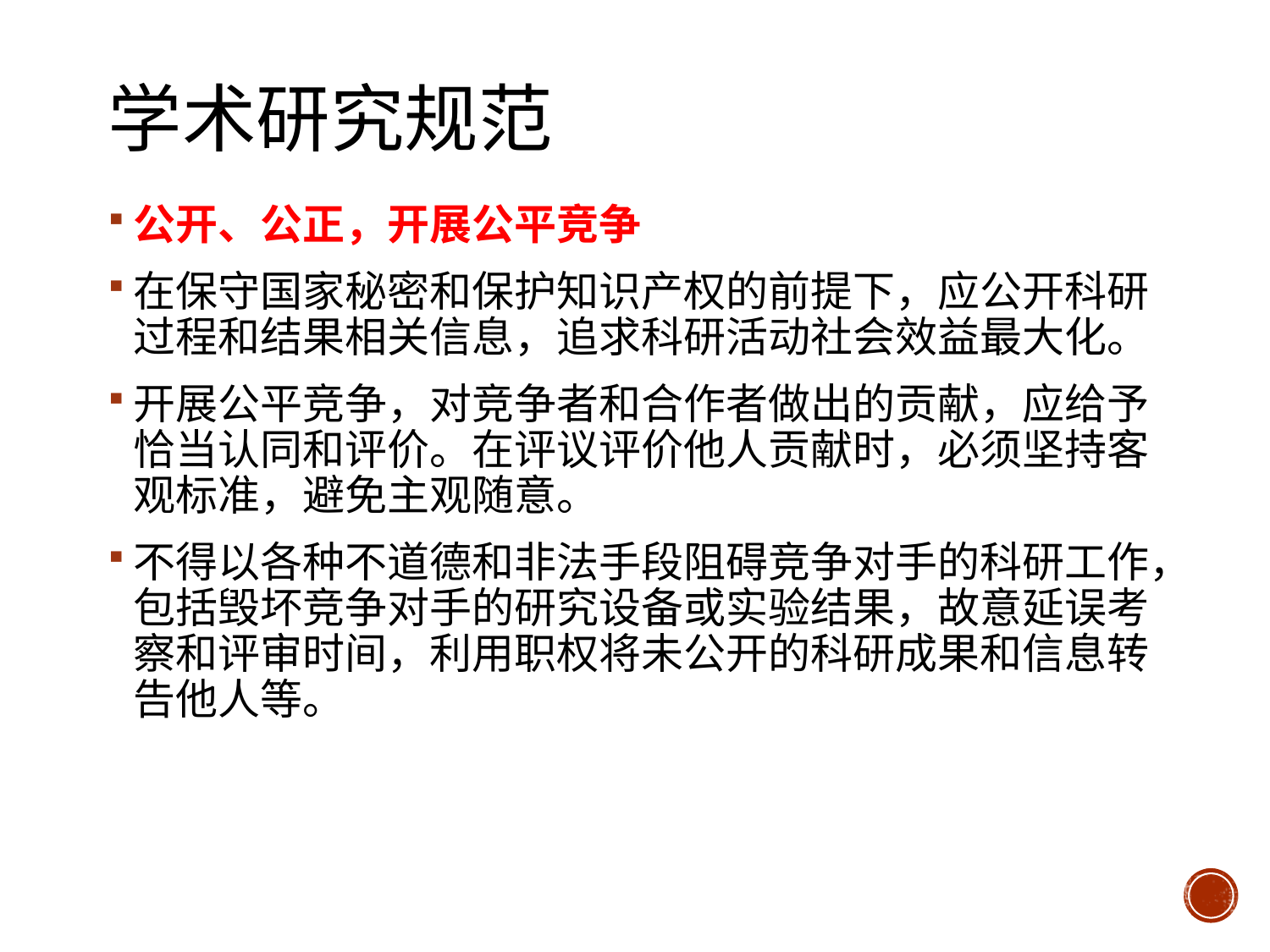

# 学术研究规范
公开、公正，开展公平竞争
在保守国家秘密和保护知识产权的前提下，应公开科研过程和结果相关信息，追求科研活动社会效益最大化。
开展公平竞争，对竞争者和合作者做出的贡献，应给予恰当认同和评价。在评议评价他人贡献时，必须坚持客观标准，避免主观随意。
不得以各种不道德和非法手段阻碍竞争对手的科研工作，包括毁坏竞争对手的研究设备或实验结果，故意延误考察和评审时间，利用职权将未公开的科研成果和信息转告他人等。